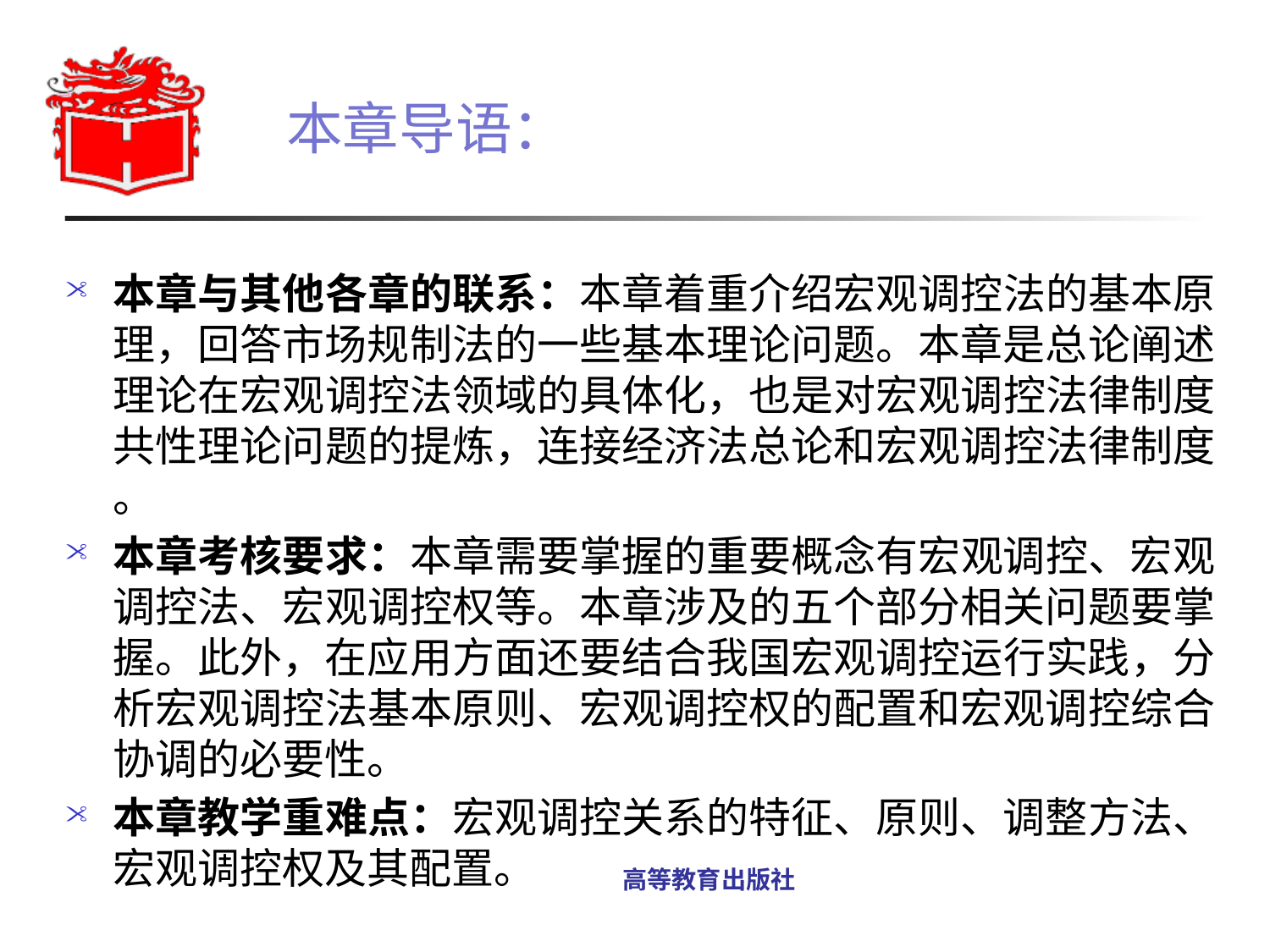

# 本章导语：

本章与其他各章的联系：本章着重介绍宏观调控法的基本原理，回答市场规制法的一些基本理论问题。本章是总论阐述理论在宏观调控法领域的具体化，也是对宏观调控法律制度共性理论问题的提炼，连接经济法总论和宏观调控法律制度 。
本章考核要求：本章需要掌握的重要概念有宏观调控、宏观调控法、宏观调控权等。本章涉及的五个部分相关问题要掌握。此外，在应用方面还要结合我国宏观调控运行实践，分析宏观调控法基本原则、宏观调控权的配置和宏观调控综合协调的必要性。
本章教学重难点：宏观调控关系的特征、原则、调整方法、宏观调控权及其配置。

高等教育出版社